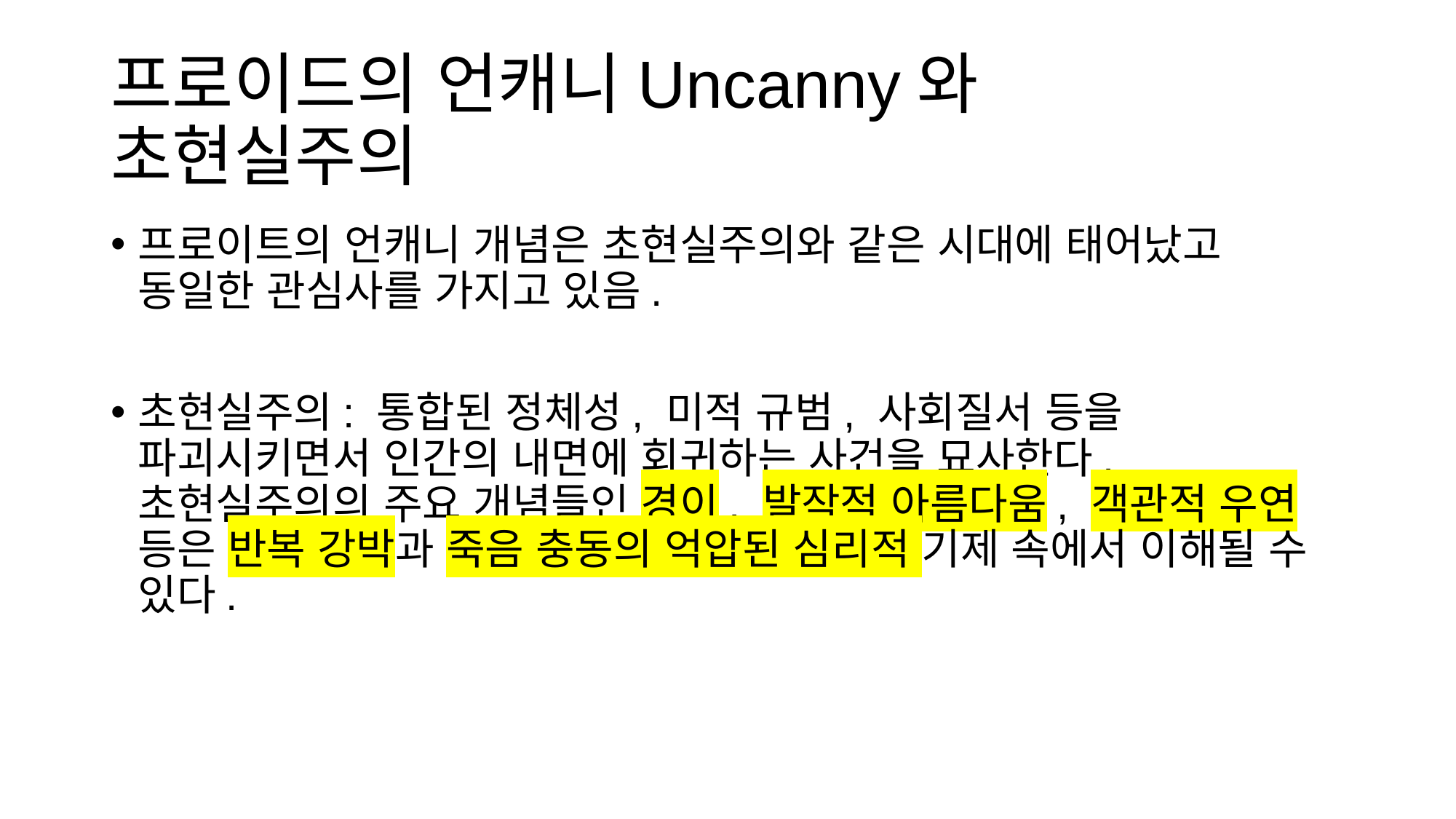

# 프로이드의 언캐니Uncanny와 초현실주의
프로이트의 언캐니 개념은 초현실주의와 같은 시대에 태어났고 동일한 관심사를 가지고 있음.

초현실주의: 통합된 정체성, 미적 규범, 사회질서 등을 파괴시키면서 인간의 내면에 회귀하는 사건을 묘사한다. 초현실주의의 주요 개념들인 경이, 발작적 아름다움, 객관적 우연 등은 반복 강박과 죽음 충동의 억압된 심리적 기제 속에서 이해될 수 있다.